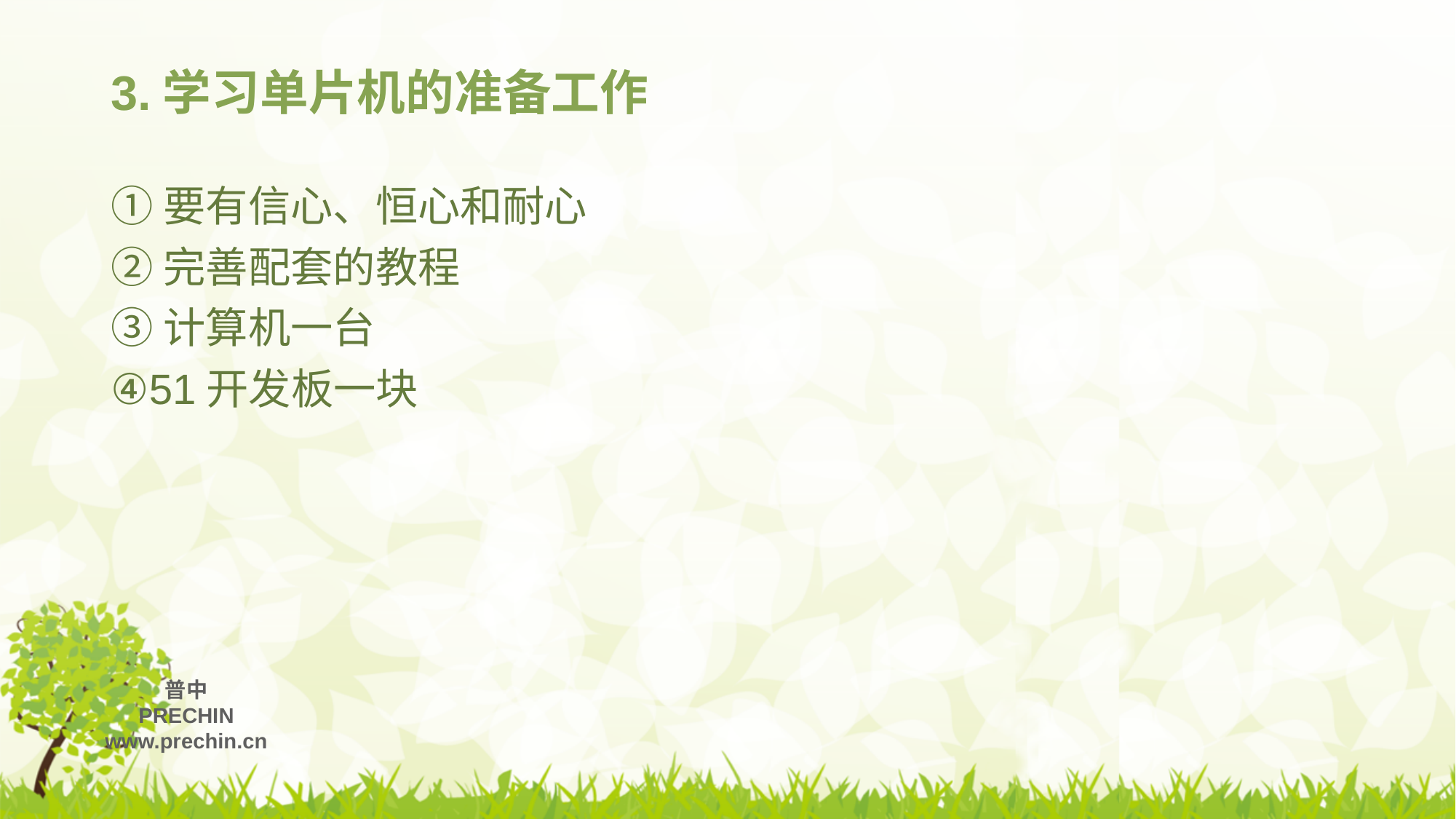

# 3.学习单片机的准备工作
①要有信心、恒心和耐心
②完善配套的教程
③计算机一台
④51开发板一块